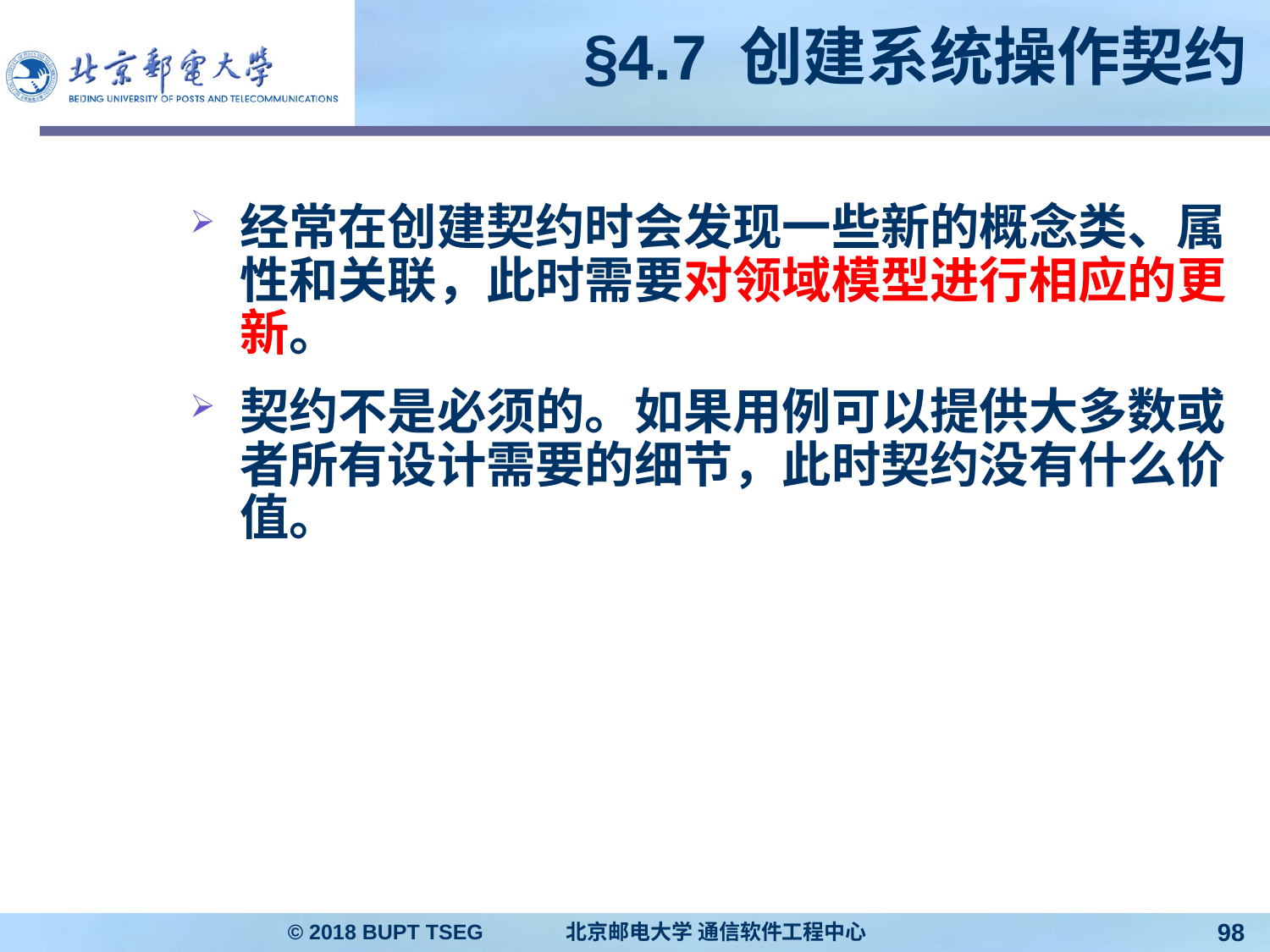

# §4.7 创建系统操作契约
经常在创建契约时会发现一些新的概念类、属性和关联，此时需要对领域模型进行相应的更新。
契约不是必须的。如果用例可以提供大多数或者所有设计需要的细节，此时契约没有什么价值。
© 2018 BUPT TSEG             北京邮电大学 通信软件工程中心